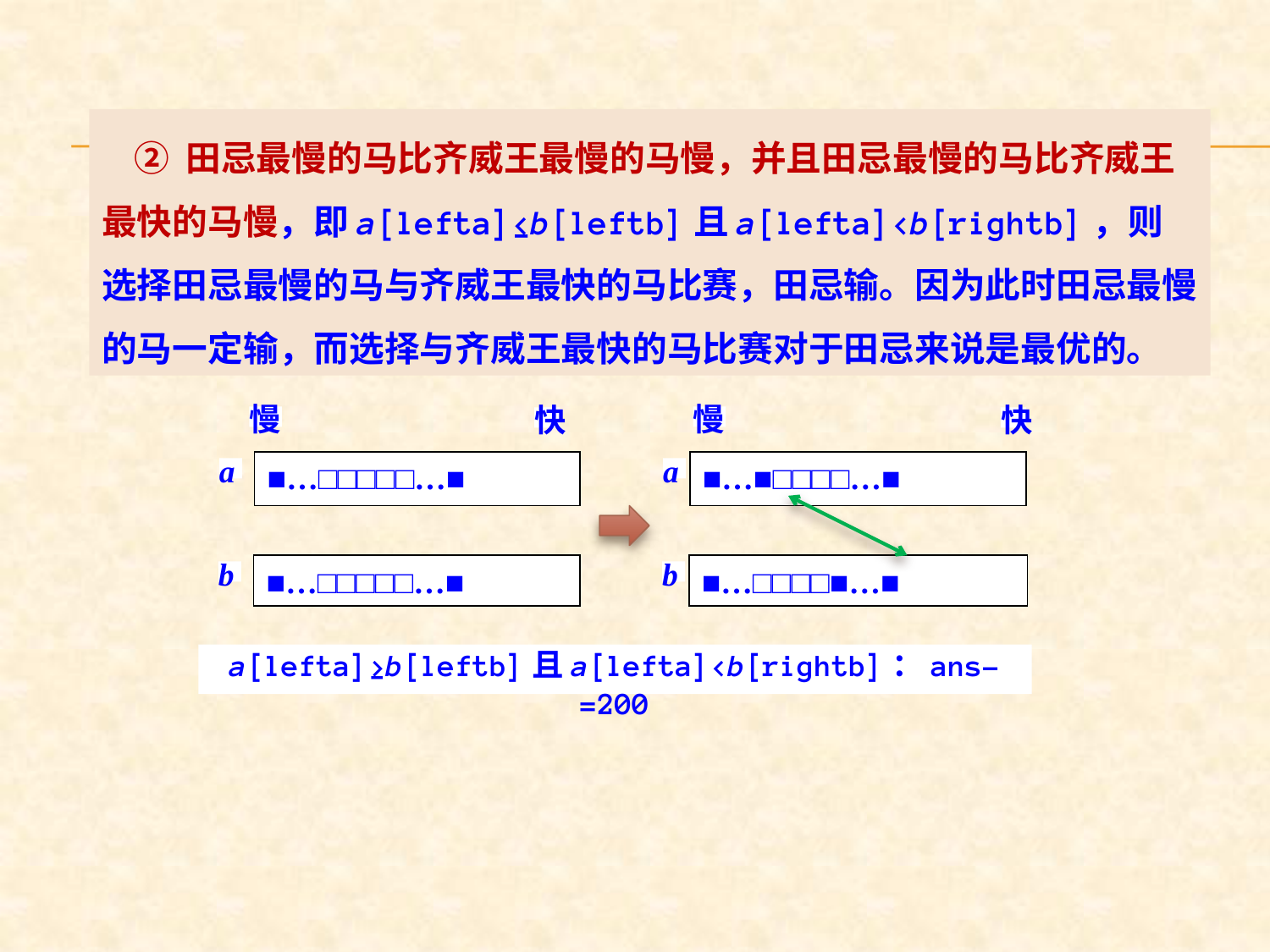

② 田忌最慢的马比齐威王最慢的马慢，并且田忌最慢的马比齐威王最快的马慢，即a[lefta]≤b[leftb]且a[lefta]<b[rightb]，则选择田忌最慢的马与齐威王最快的马比赛，田忌输。因为此时田忌最慢的马一定输，而选择与齐威王最快的马比赛对于田忌来说是最优的。
慢
慢
快
快
■…□□□□□…■
■…■□□□□…■
a
a

■…□□□□□…■
■…□□□□■…■
b
b
a[lefta]≥b[leftb]且a[lefta]<b[rightb]：ans-=200